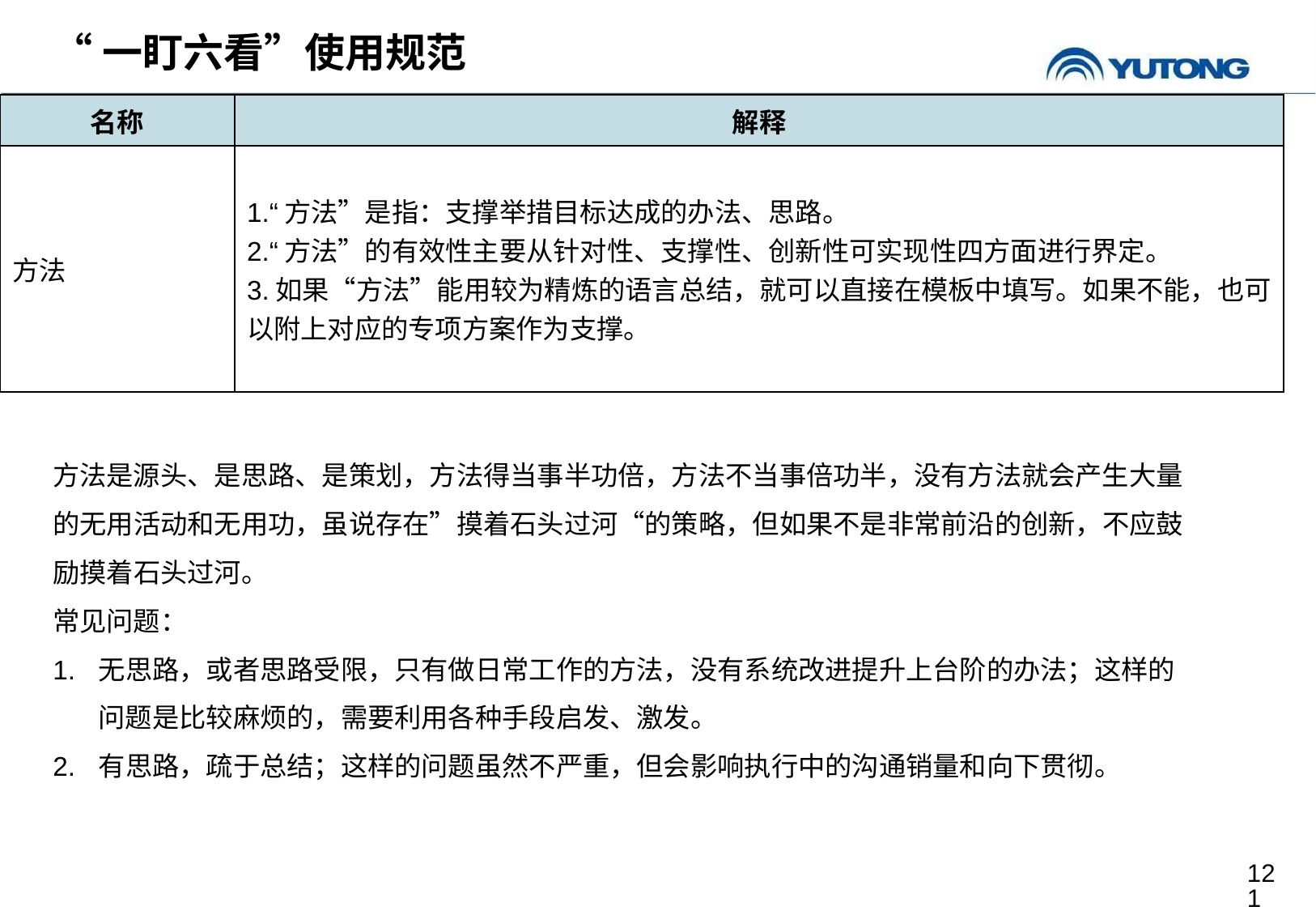

“一盯六看”使用规范
| 名称 | 解释 |
| --- | --- |
| 方法 | 1.“方法”是指：支撑举措目标达成的办法、思路。 2.“方法”的有效性主要从针对性、支撑性、创新性可实现性四方面进行界定。 3.如果“方法”能用较为精炼的语言总结，就可以直接在模板中填写。如果不能，也可以附上对应的专项方案作为支撑。 |
方法是源头、是思路、是策划，方法得当事半功倍，方法不当事倍功半，没有方法就会产生大量的无用活动和无用功，虽说存在”摸着石头过河“的策略，但如果不是非常前沿的创新，不应鼓励摸着石头过河。
常见问题：
无思路，或者思路受限，只有做日常工作的方法，没有系统改进提升上台阶的办法；这样的问题是比较麻烦的，需要利用各种手段启发、激发。
有思路，疏于总结；这样的问题虽然不严重，但会影响执行中的沟通销量和向下贯彻。
121